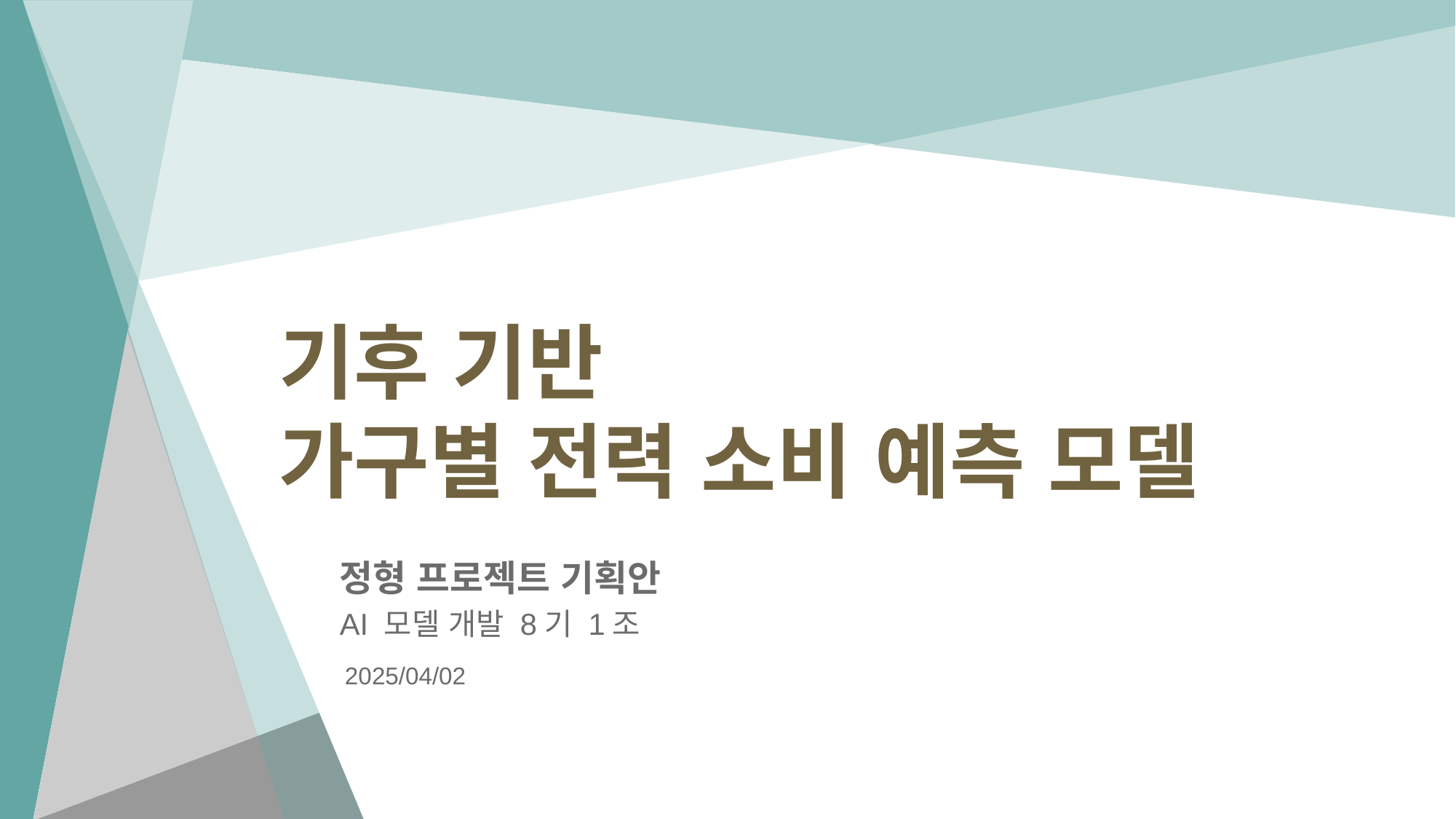

# 기후 기반 가구별 전력 소비 예측 모델
정형 프로젝트 기획안
AI 모델 개발 8기 1조
2025/04/02